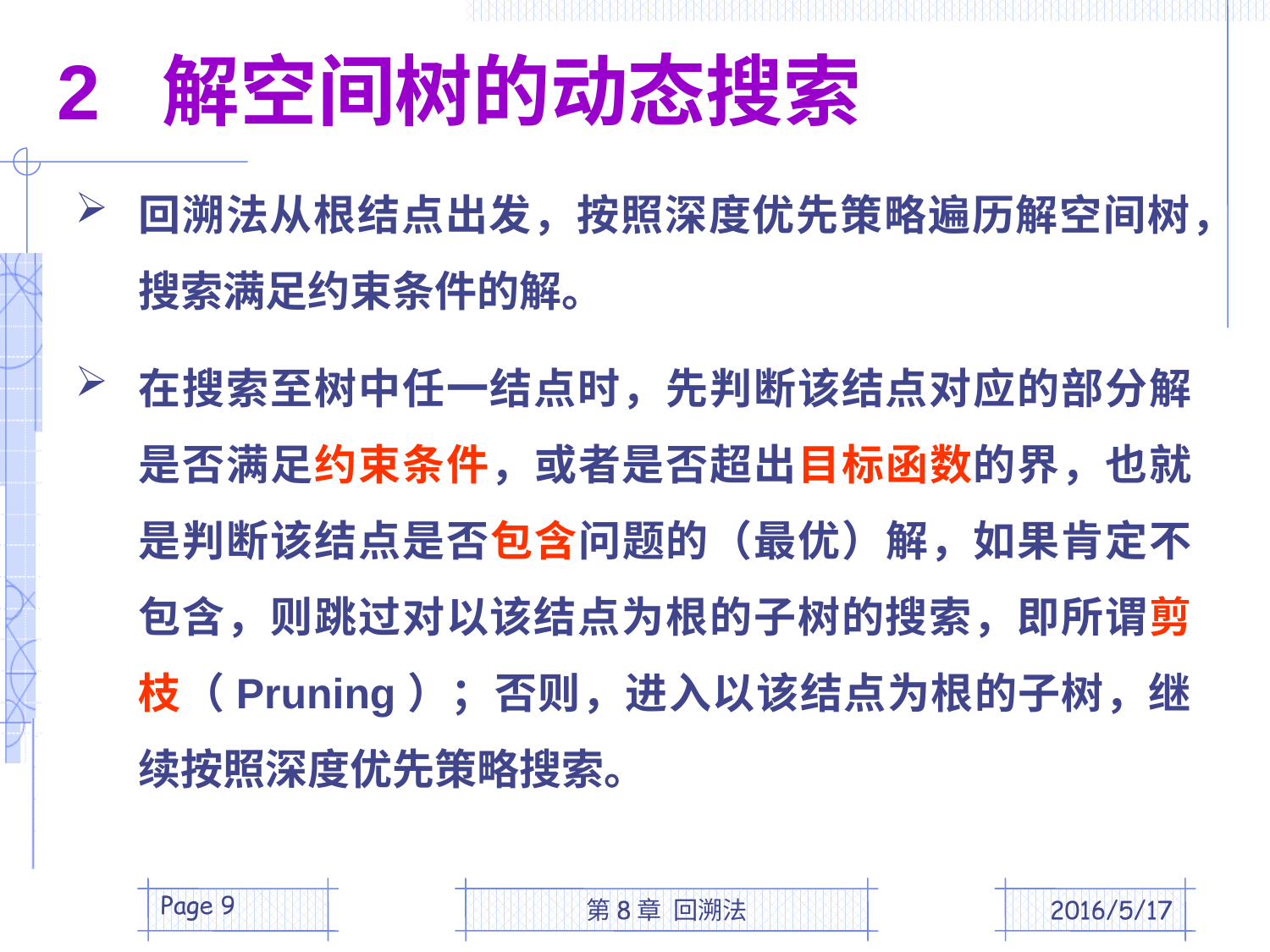

2  解空间树的动态搜索
回溯法从根结点出发，按照深度优先策略遍历解空间树，搜索满足约束条件的解。
在搜索至树中任一结点时，先判断该结点对应的部分解是否满足约束条件，或者是否超出目标函数的界，也就是判断该结点是否包含问题的（最优）解，如果肯定不包含，则跳过对以该结点为根的子树的搜索，即所谓剪枝（Pruning）；否则，进入以该结点为根的子树，继续按照深度优先策略搜索。
Page 9
第8章  回溯法
2016/5/17